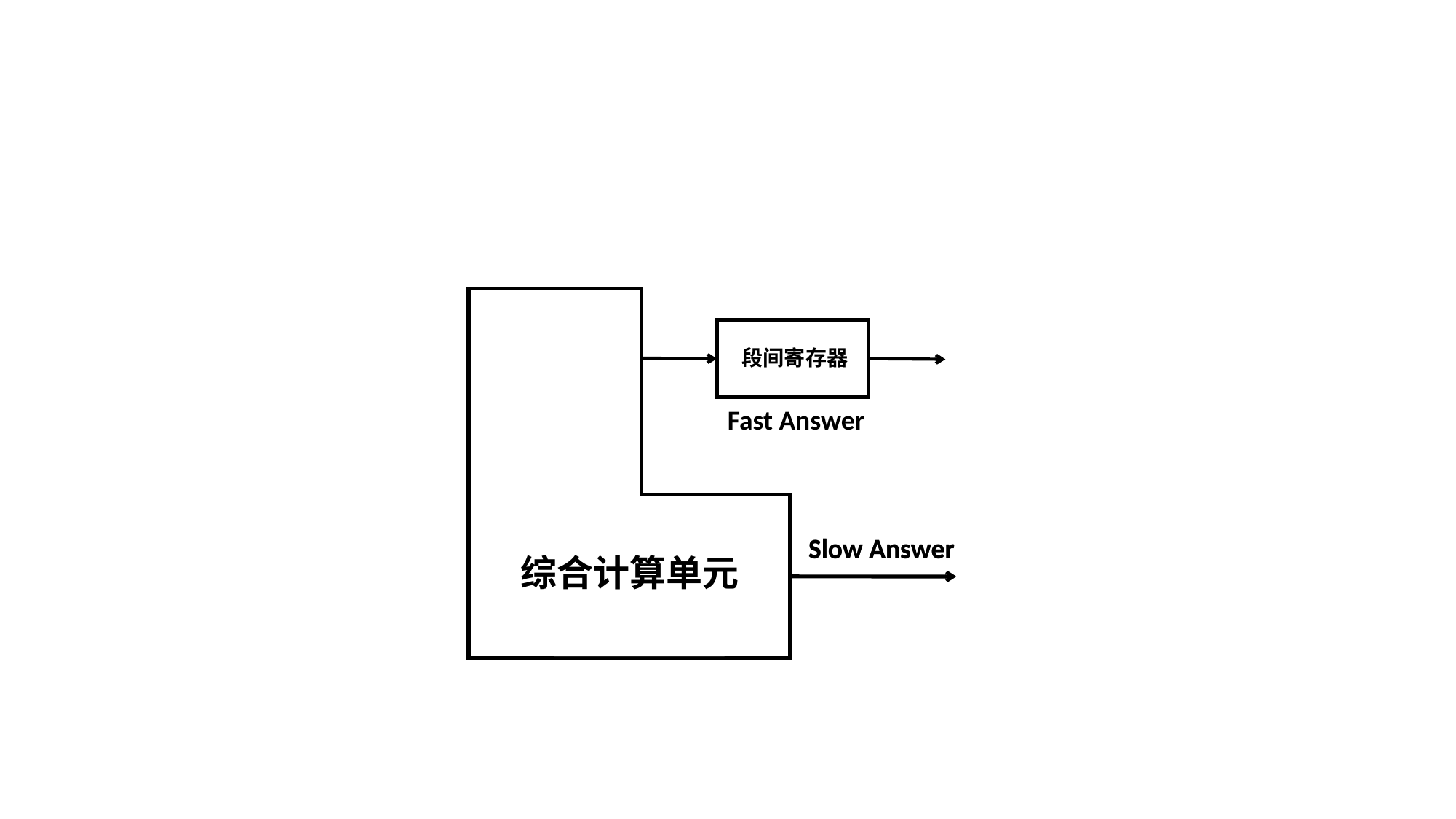

Fast Answer

段间寄存器
Slow Answer
Slow Answer
综合计算单元